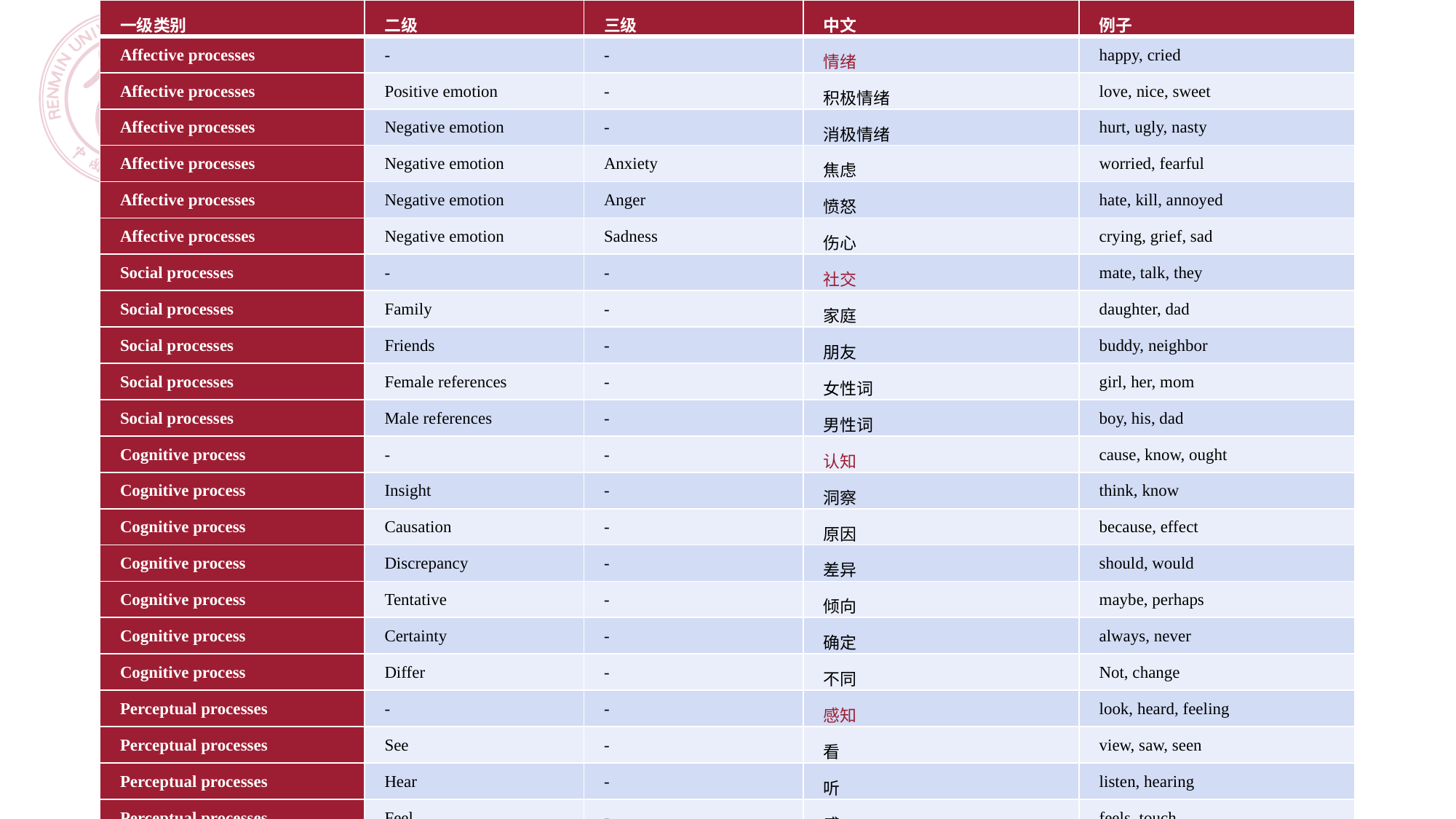

| 一级类别 | 二级 | 三级 | 中文 | 例子 |
| --- | --- | --- | --- | --- |
| Affective processes | - | - | 情绪 | happy, cried |
| Affective processes | Positive emotion | - | 积极情绪 | love, nice, sweet |
| Affective processes | Negative emotion | - | 消极情绪 | hurt, ugly, nasty |
| Affective processes | Negative emotion | Anxiety | 焦虑 | worried, fearful |
| Affective processes | Negative emotion | Anger | 愤怒 | hate, kill, annoyed |
| Affective processes | Negative emotion | Sadness | 伤心 | crying, grief, sad |
| Social processes | - | - | 社交 | mate, talk, they |
| Social processes | Family | - | 家庭 | daughter, dad |
| Social processes | Friends | - | 朋友 | buddy, neighbor |
| Social processes | Female references | - | 女性词 | girl, her, mom |
| Social processes | Male references | - | 男性词 | boy, his, dad |
| Cognitive process | - | - | 认知 | cause, know, ought |
| Cognitive process | Insight | - | 洞察 | think, know |
| Cognitive process | Causation | - | 原因 | because, effect |
| Cognitive process | Discrepancy | - | 差异 | should, would |
| Cognitive process | Tentative | - | 倾向 | maybe, perhaps |
| Cognitive process | Certainty | - | 确定 | always, never |
| Cognitive process | Differ | - | 不同 | Not, change |
| Perceptual processes | - | - | 感知 | look, heard, feeling |
| Perceptual processes | See | - | 看 | view, saw, seen |
| Perceptual processes | Hear | - | 听 | listen, hearing |
| Perceptual processes | Feel | - | 感 | feels, touch |
| Personal concerns | Work | - | 工作 | job, majors, xerox |
| Personal concerns | Leisure | - | 休闲 | cook, char, movie |
| Personal concerns | Home | - | 家 | kitchen, landlord |
| Personal concerns | Money | - | 钱 | audit, cash, owe |
| Personal concerns | Religion | - | 宗教 | altat, church |
| Personal concerns | Death | - | 死亡 | bury, coffin, kill |